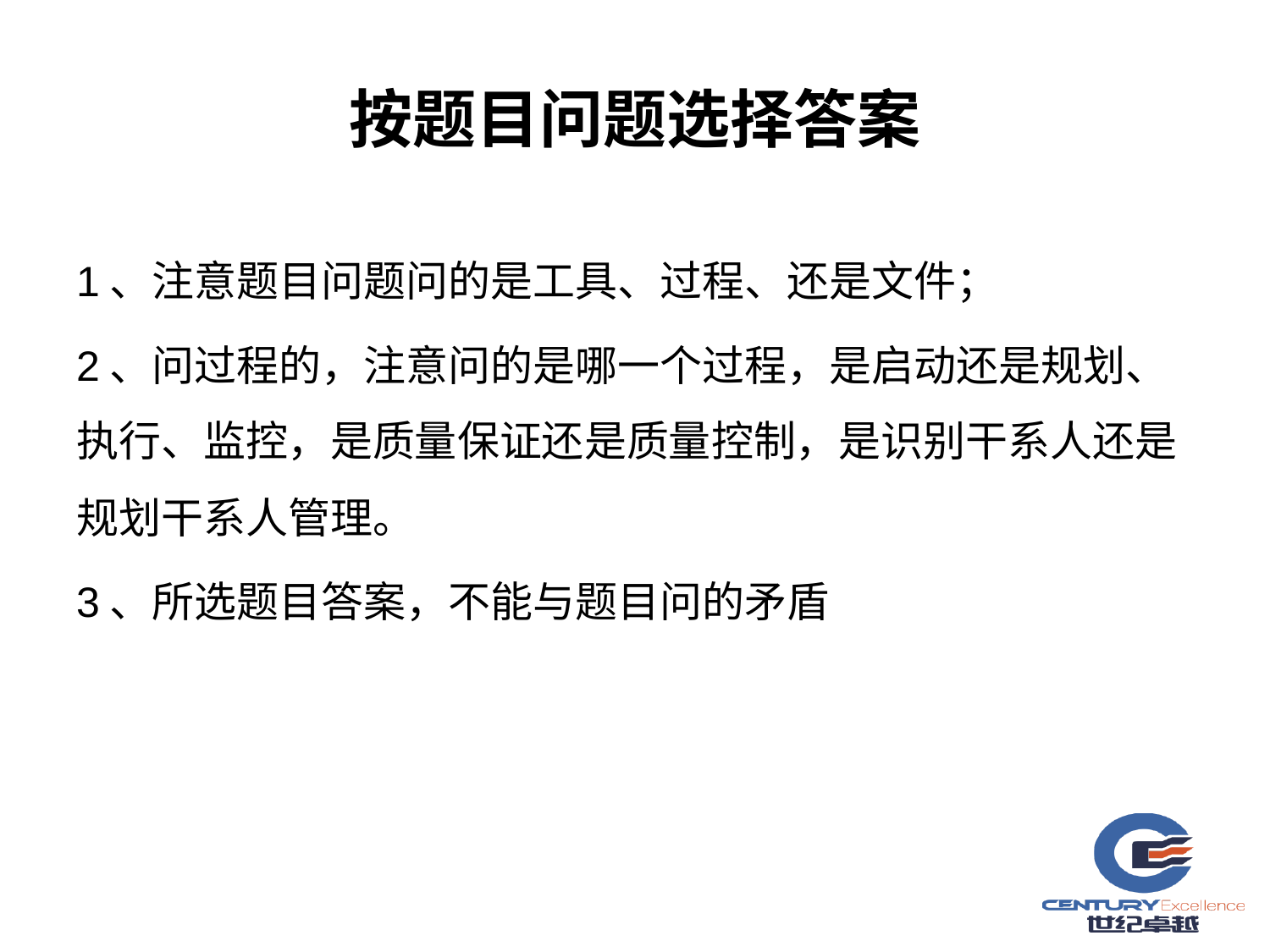

# 按题目问题选择答案
1、注意题目问题问的是工具、过程、还是文件；
2、问过程的，注意问的是哪一个过程，是启动还是规划、执行、监控，是质量保证还是质量控制，是识别干系人还是规划干系人管理。
3、所选题目答案，不能与题目问的矛盾